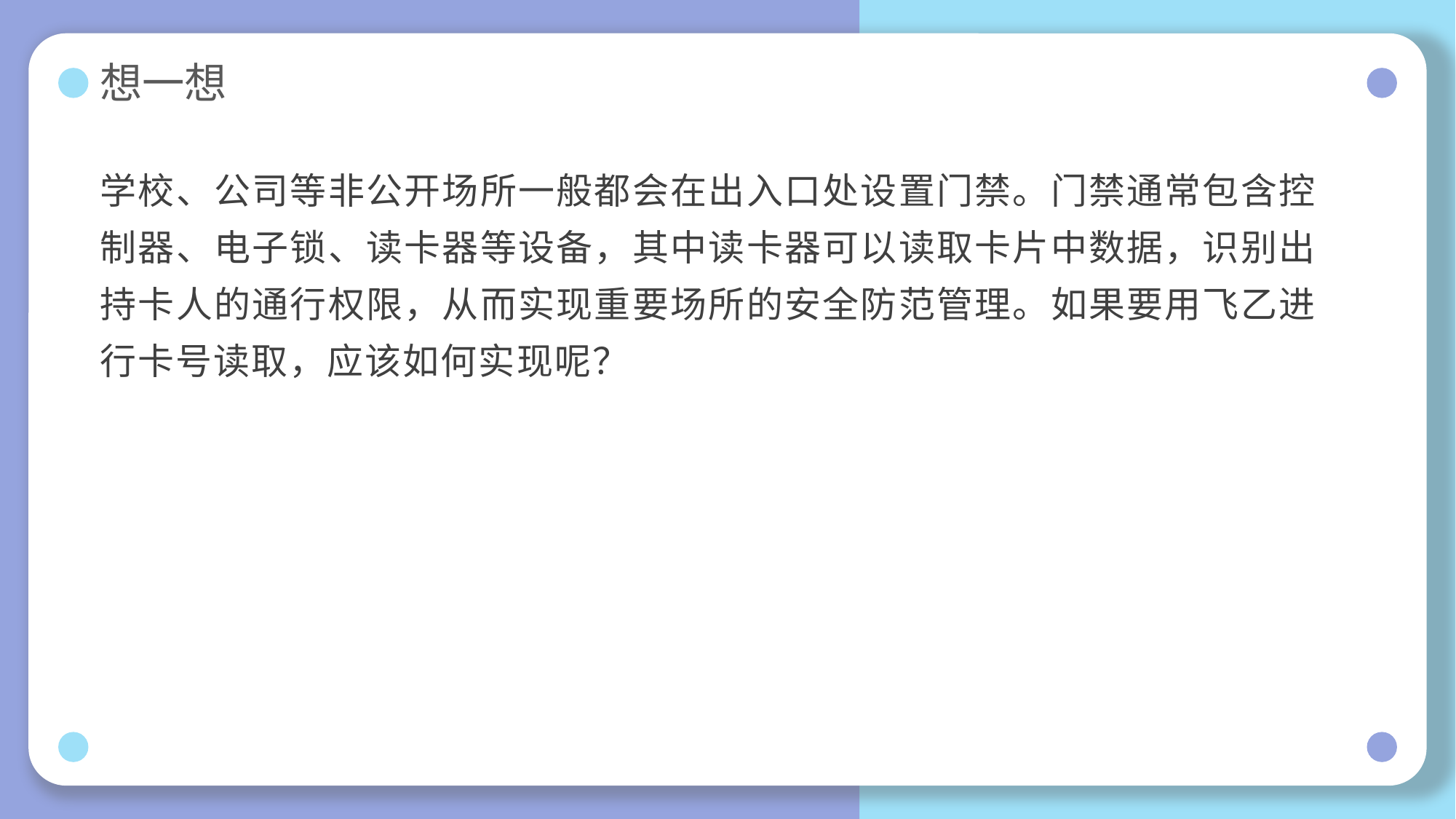

# 想一想
学校、公司等非公开场所一般都会在出入口处设置门禁。门禁通常包含控制器、电子锁、读卡器等设备，其中读卡器可以读取卡片中数据，识别出持卡人的通行权限，从而实现重要场所的安全防范管理。如果要用飞乙进行卡号读取，应该如何实现呢？